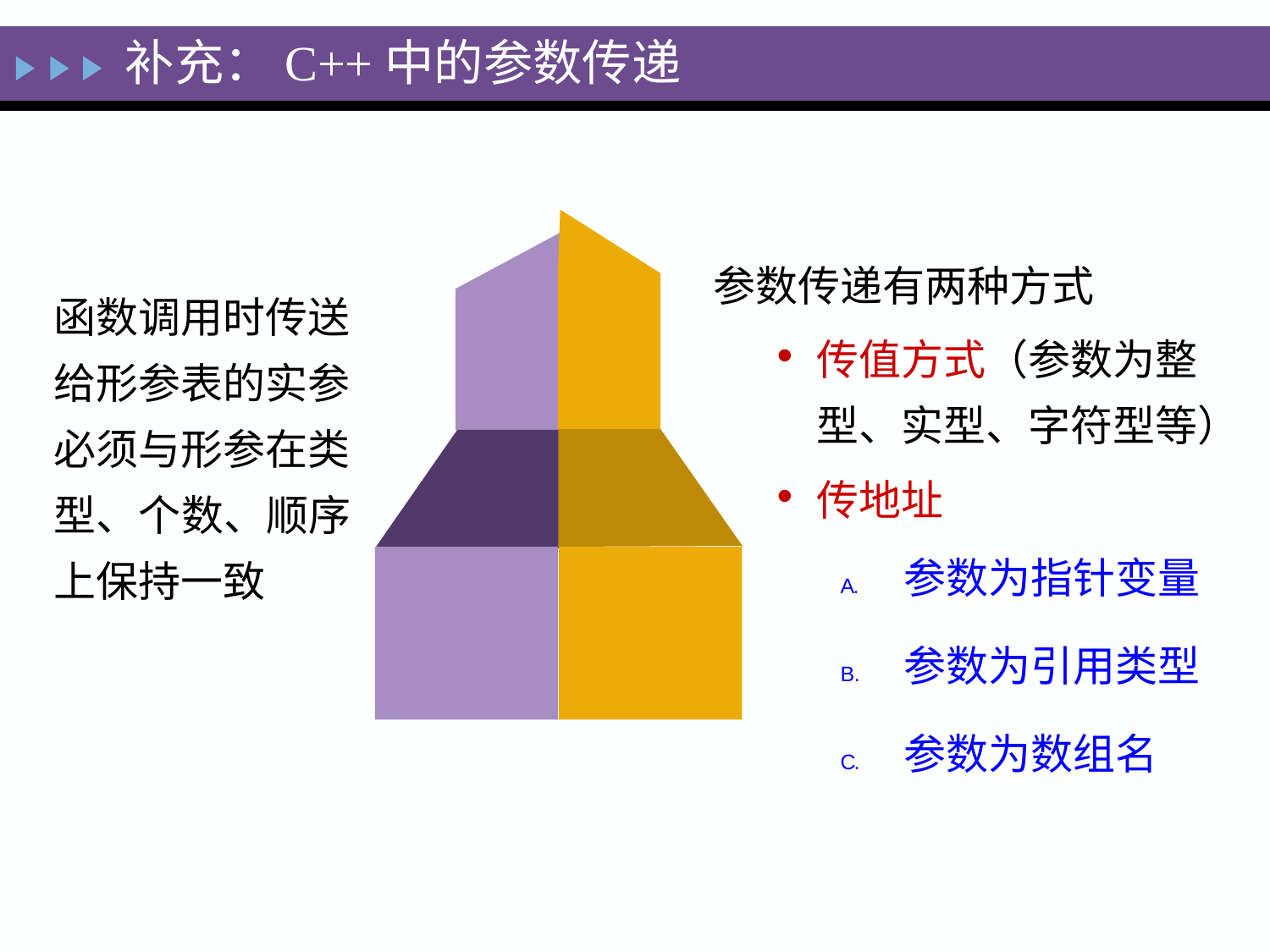

补充：C++中的参数传递

参数传递有两种方式
传值方式（参数为整型、实型、字符型等）
传地址
参数为指针变量
参数为引用类型
参数为数组名
函数调用时传送给形参表的实参必须与形参在类型、个数、顺序上保持一致